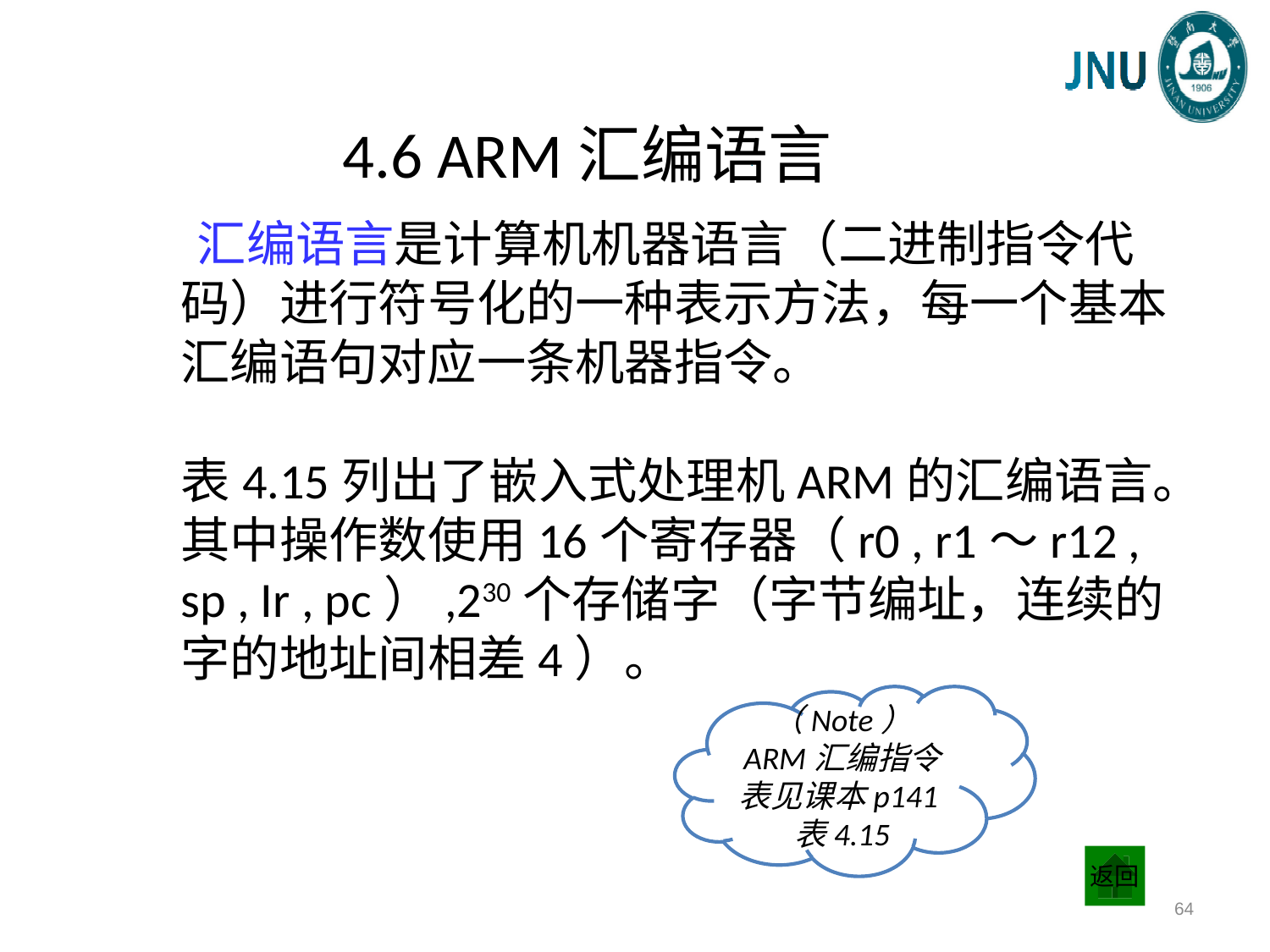

# 4.6 ARM汇编语言
    汇编语言是计算机机器语言（二进制指令代码）进行符号化的一种表示方法，每一个基本汇编语句对应一条机器指令。
表4.15列出了嵌入式处理机ARM的汇编语言。其中操作数使用16个寄存器（r0 , r1～r12 , sp , Ir , pc）,230个存储字（字节编址，连续的字的地址间相差4）。
（Note）
ARM汇编指令表见课本p141表4.15
返回
64